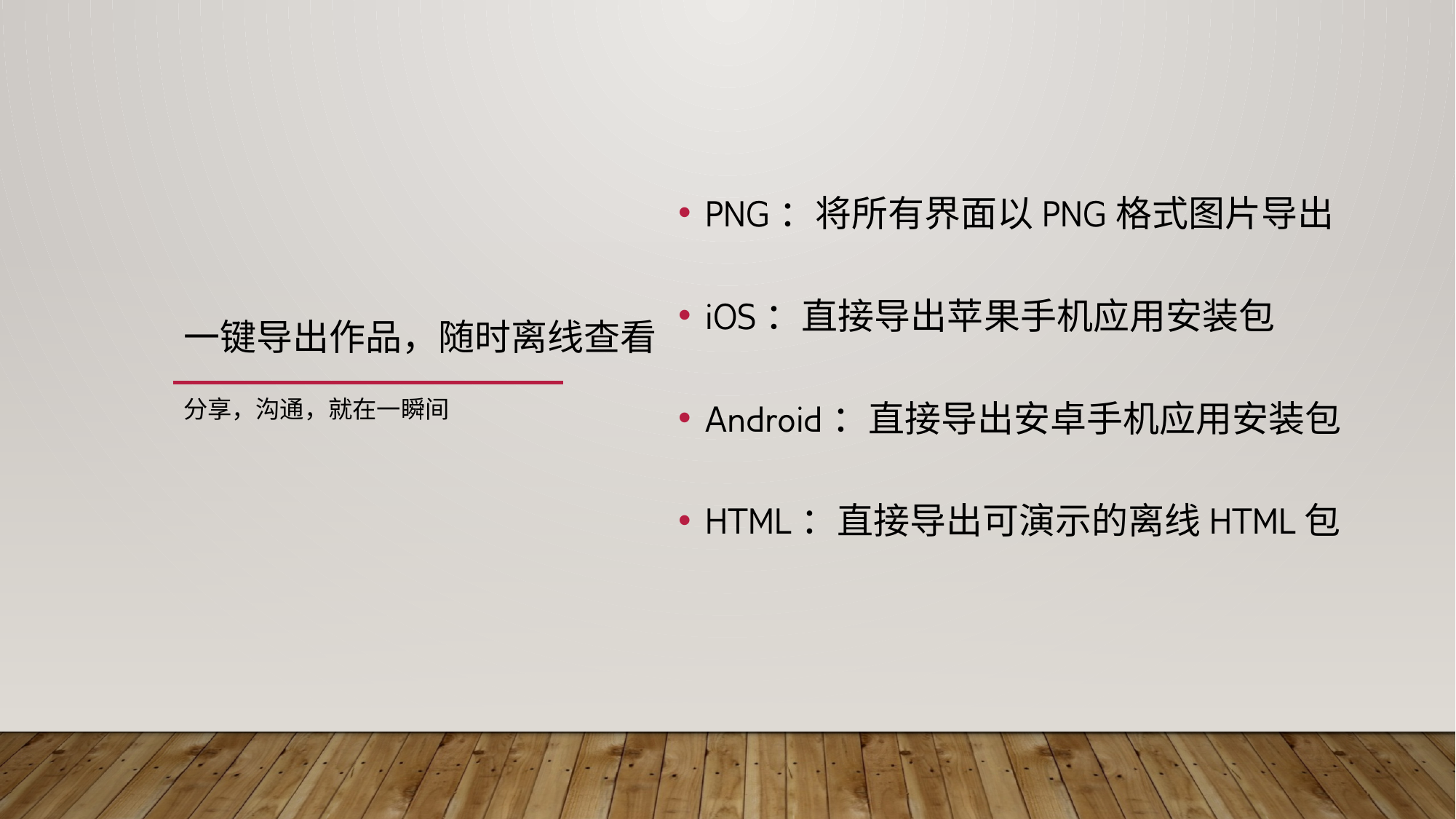

# 一键导出作品，随时离线查看
PNG：将所有界面以PNG格式图片导出
iOS：直接导出苹果手机应用安装包
Android：直接导出安卓手机应用安装包
HTML：直接导出可演示的离线HTML包

分享，沟通，就在一瞬间